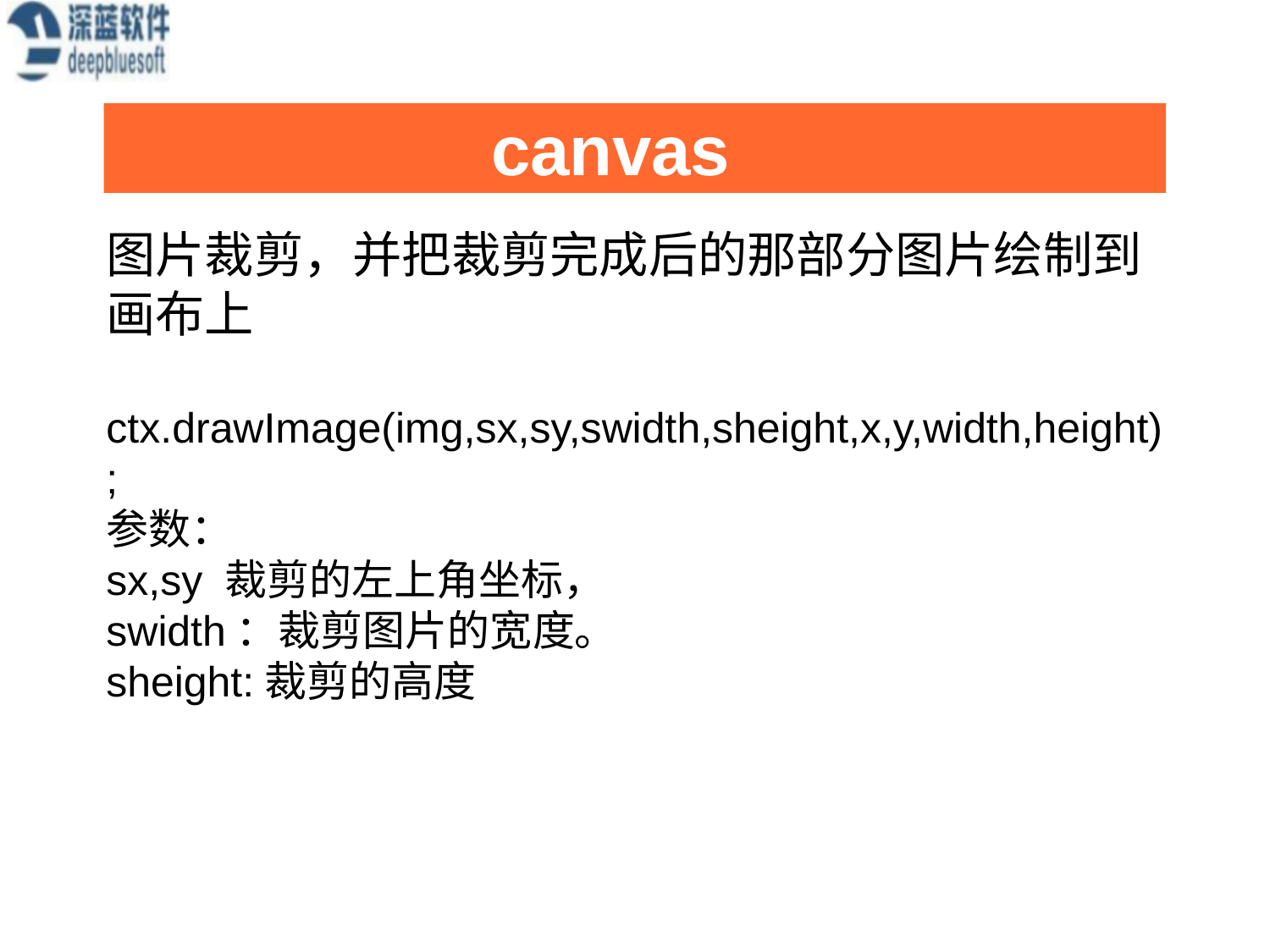

canvas

图片裁剪，并把裁剪完成后的那部分图片绘制到画布上

ctx.drawImage(img,sx,sy,swidth,sheight,x,y,width,height);
参数：
sx,sy 裁剪的左上角坐标，
swidth：裁剪图片的宽度。
sheight:裁剪的高度